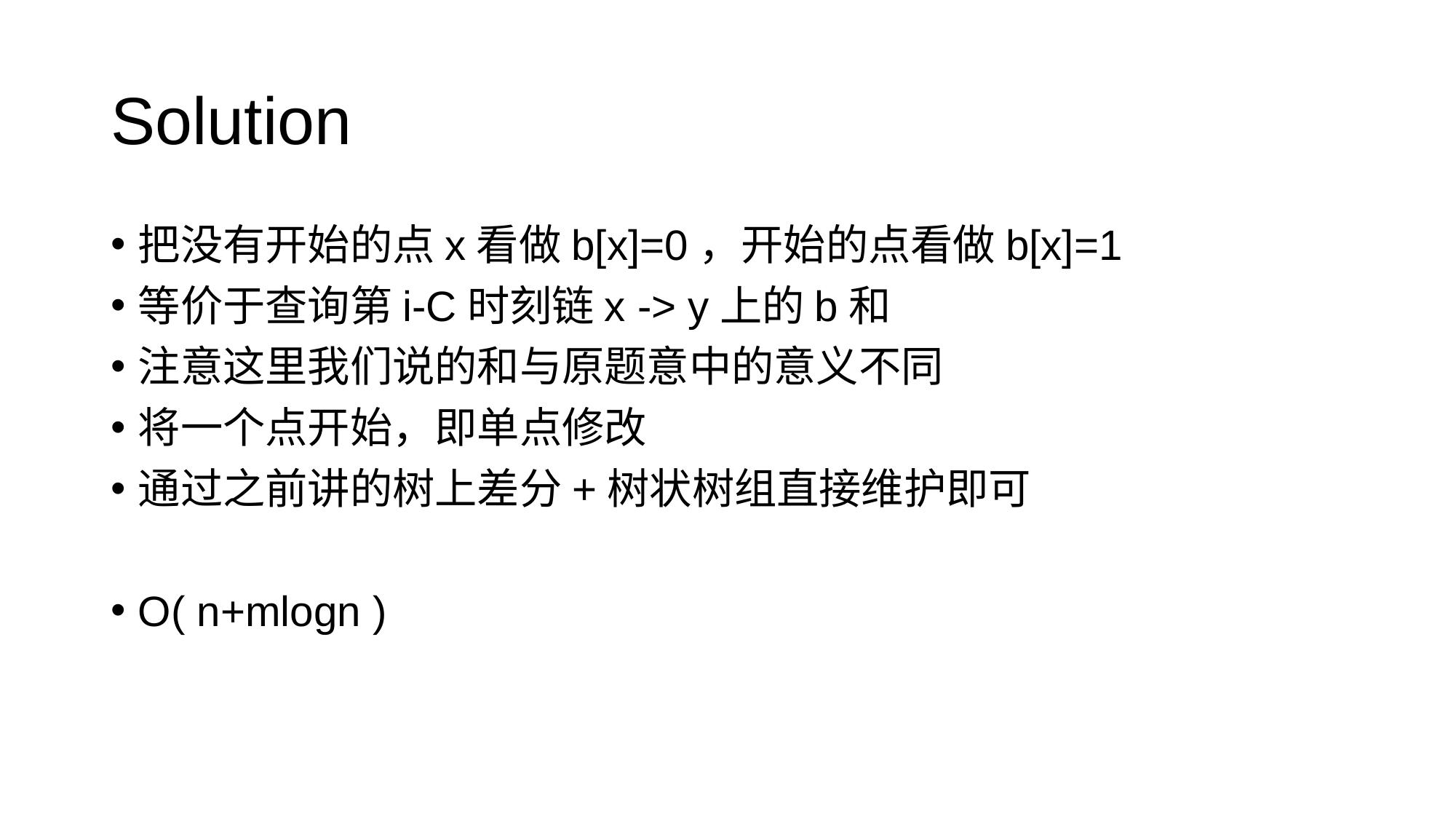

# Solution
把没有开始的点x看做b[x]=0，开始的点看做b[x]=1
等价于查询第i-C时刻链x -> y上的b和
注意这里我们说的和与原题意中的意义不同
将一个点开始，即单点修改
通过之前讲的树上差分+树状树组直接维护即可

O( n+mlogn )